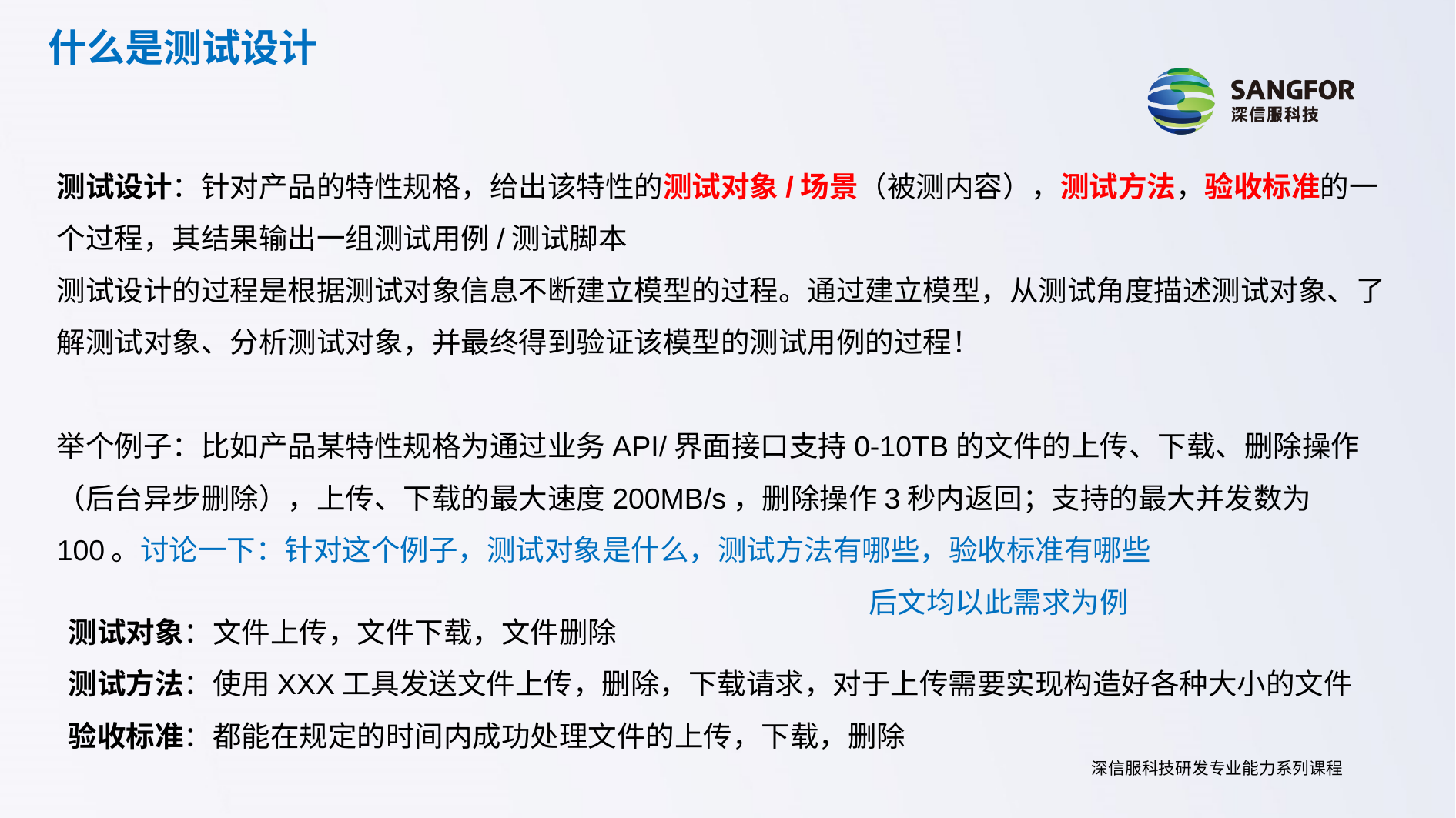

什么是测试设计
测试设计：针对产品的特性规格，给出该特性的测试对象/场景（被测内容），测试方法，验收标准的一个过程，其结果输出一组测试用例/测试脚本
测试设计的过程是根据测试对象信息不断建立模型的过程。通过建立模型，从测试角度描述测试对象、了解测试对象、分析测试对象，并最终得到验证该模型的测试用例的过程！

举个例子：比如产品某特性规格为通过业务API/界面接口支持0-10TB的文件的上传、下载、删除操作（后台异步删除），上传、下载的最大速度200MB/s，删除操作3秒内返回；支持的最大并发数为100。讨论一下：针对这个例子，测试对象是什么，测试方法有哪些，验收标准有哪些
                                                                                                                           后文均以此需求为例
测试对象：文件上传，文件下载，文件删除
测试方法：使用XXX工具发送文件上传，删除，下载请求，对于上传需要实现构造好各种大小的文件
验收标准：都能在规定的时间内成功处理文件的上传，下载，删除